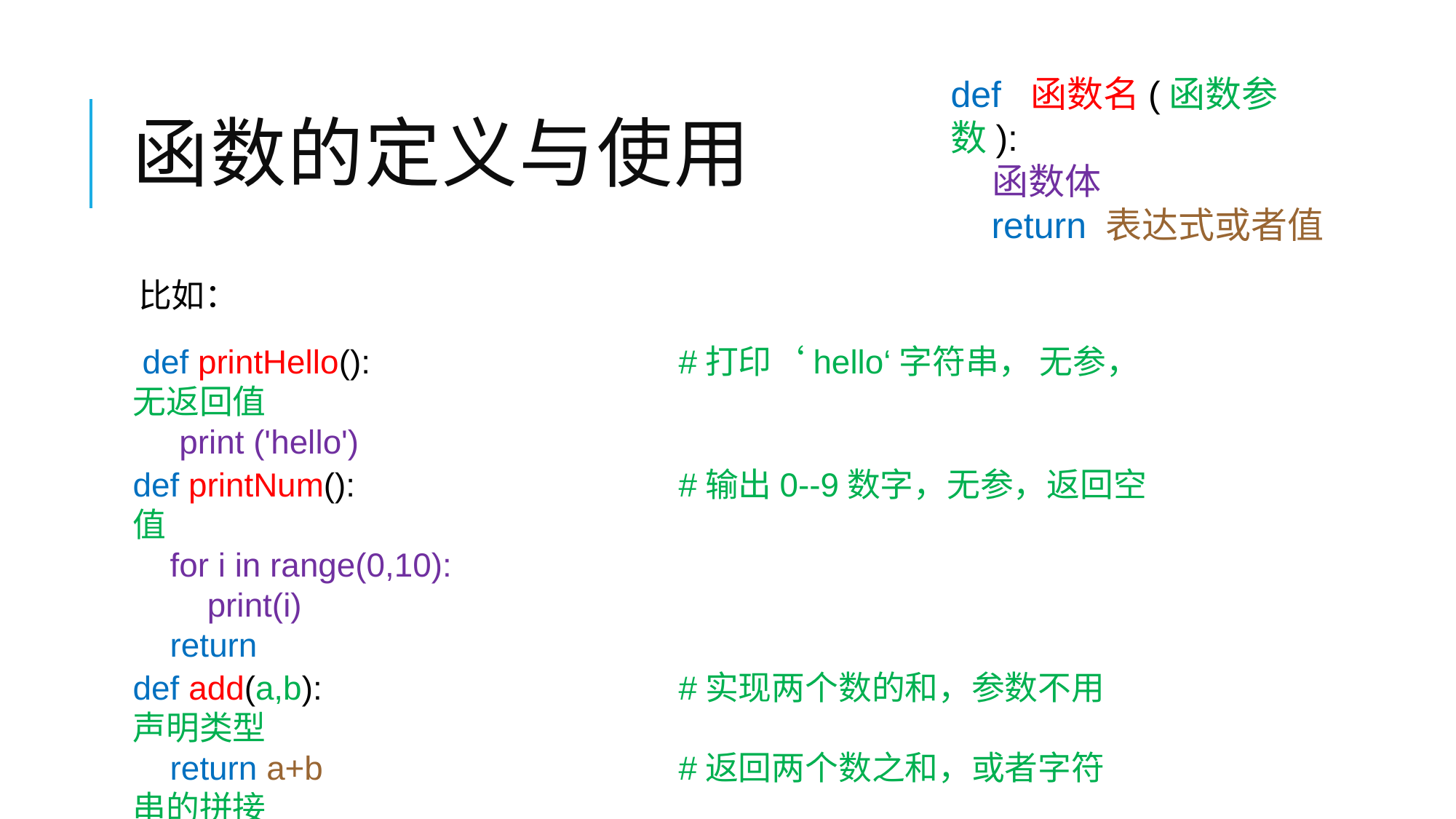

def  函数名(函数参数):
    函数体
    return 表达式或者值
# 函数的定义与使用
比如：

 def printHello():			#打印‘hello‘字符串， 无参，无返回值
     print ('hello')
def printNum():			#输出0--9数字，无参，返回空值
    for i in range(0,10):
        print(i)
    return
def add(a,b): 				#实现两个数的和，参数不用声明类型
    return a+b				#返回两个数之和，或者字符串的拼接